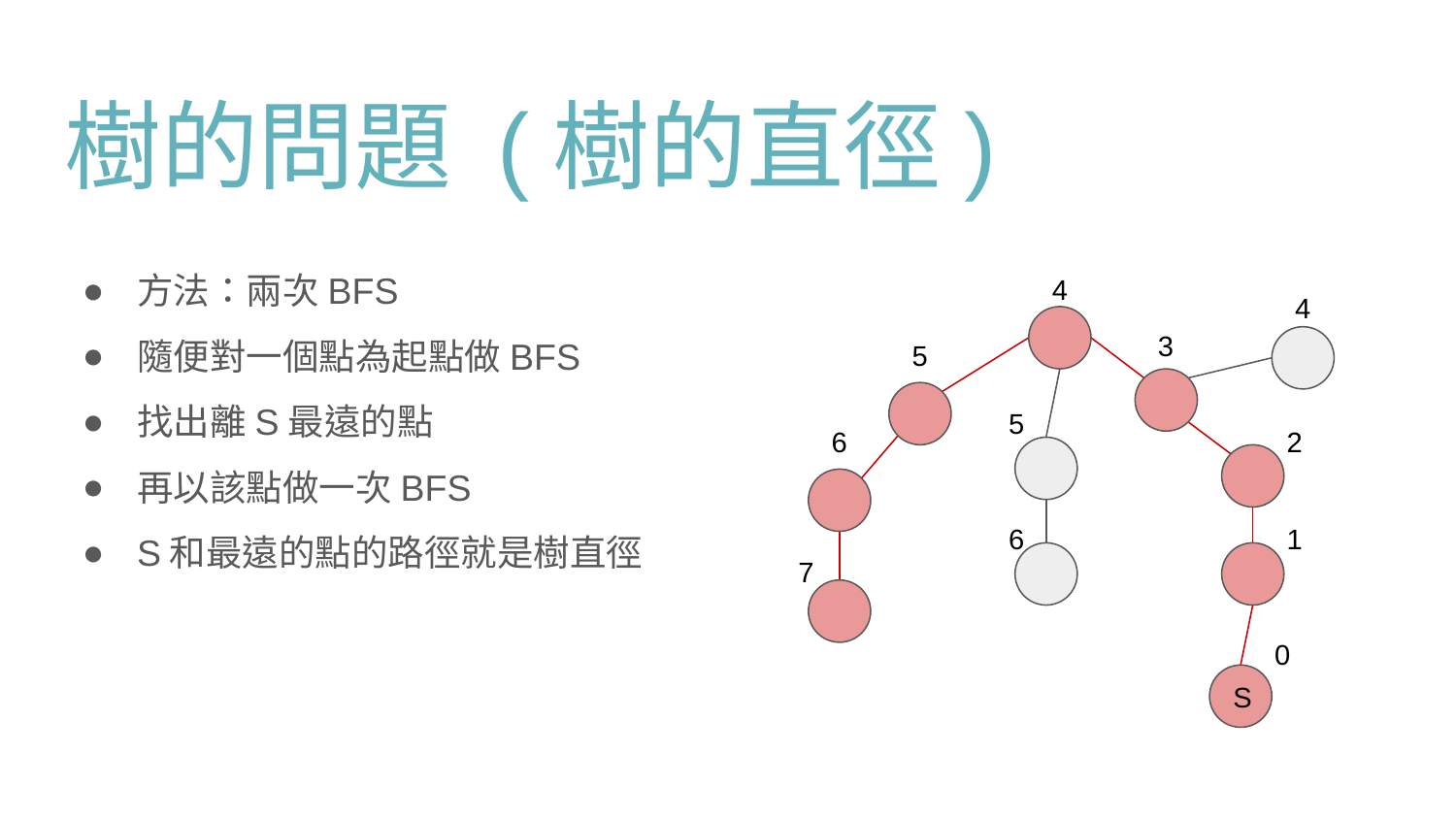

# 樹的問題 (樹的直徑)
方法：兩次BFS
隨便對一個點為起點做BFS
找出離S最遠的點
再以該點做一次BFS
S和最遠的點的路徑就是樹直徑
4
4

3
5

5
2
6

6
1
7

0
S